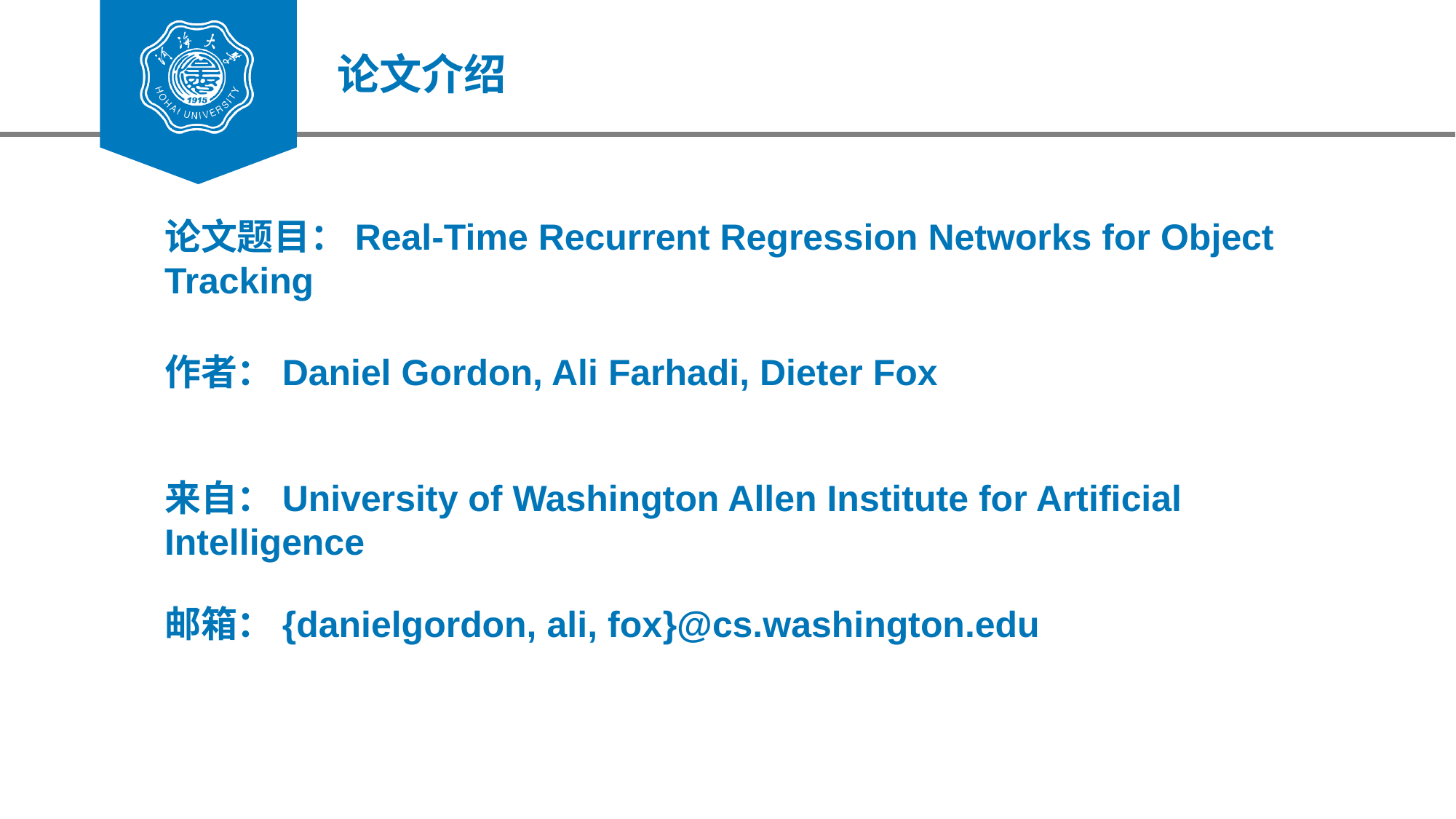

论文介绍
论文题目：Real-Time Recurrent Regression Networks for Object Tracking

作者：Daniel Gordon, Ali Farhadi, Dieter Fox
来自：University of Washington Allen Institute for Artificial Intelligence
邮箱：{danielgordon, ali, fox}@cs.washington.edu